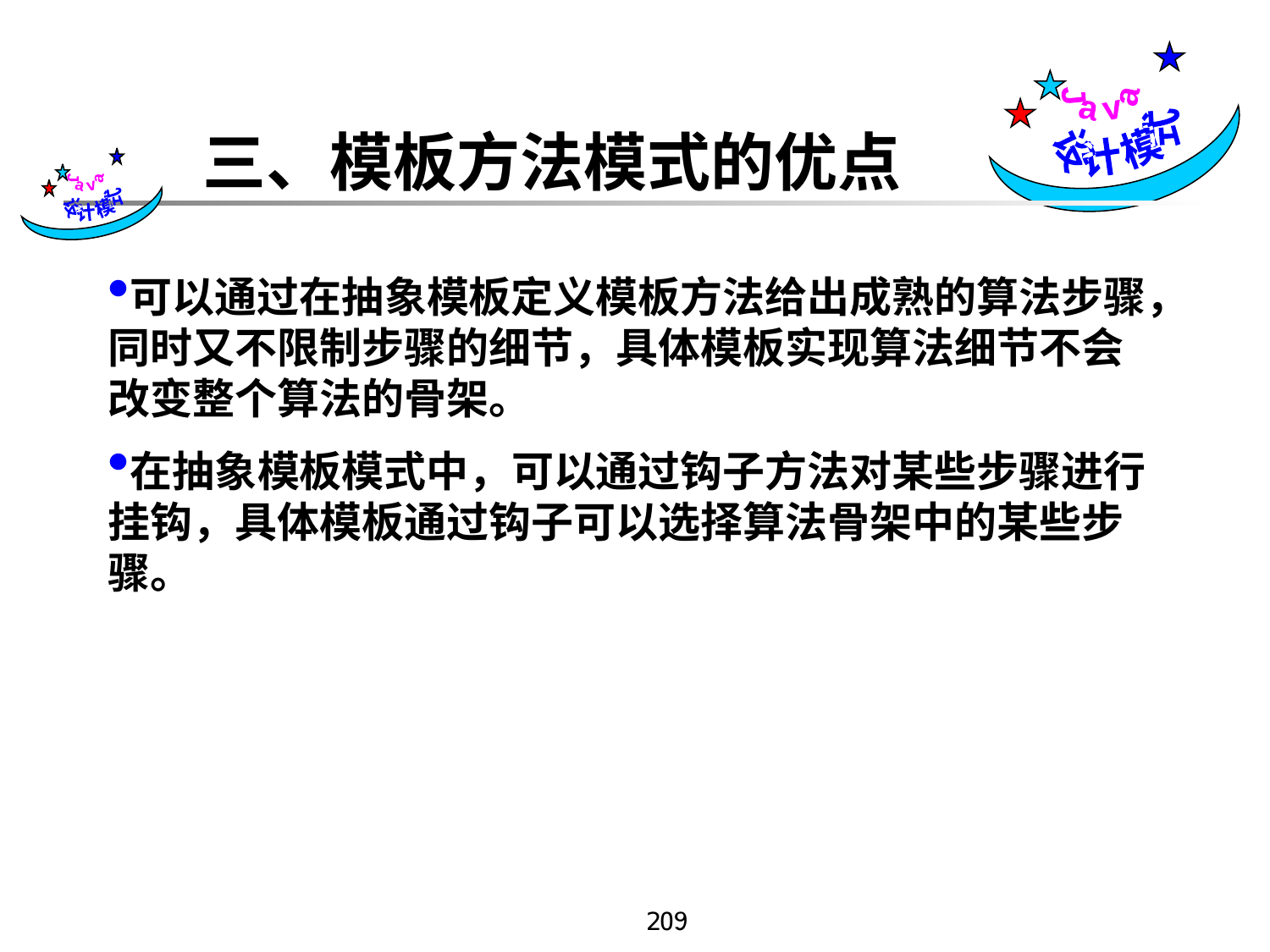

Java
设计模式

三、模板方法模式的优点

  Java
设计模式

可以通过在抽象模板定义模板方法给出成熟的算法步骤，同时又不限制步骤的细节，具体模板实现算法细节不会改变整个算法的骨架。
在抽象模板模式中，可以通过钩子方法对某些步骤进行挂钩，具体模板通过钩子可以选择算法骨架中的某些步骤。

209